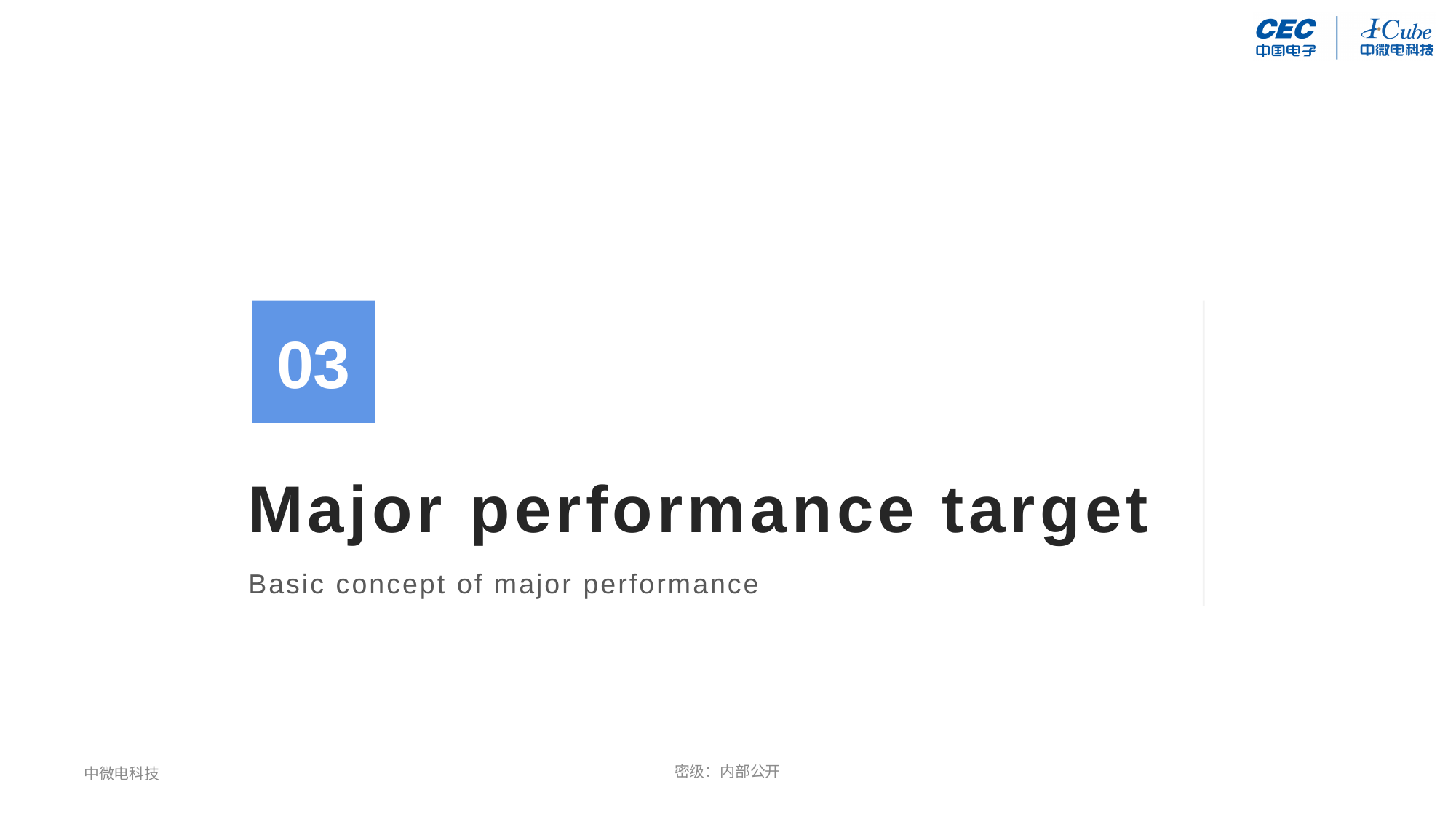

03

# Major performance target
Basic concept of major performance
中微电科技
密级：内部公开
21